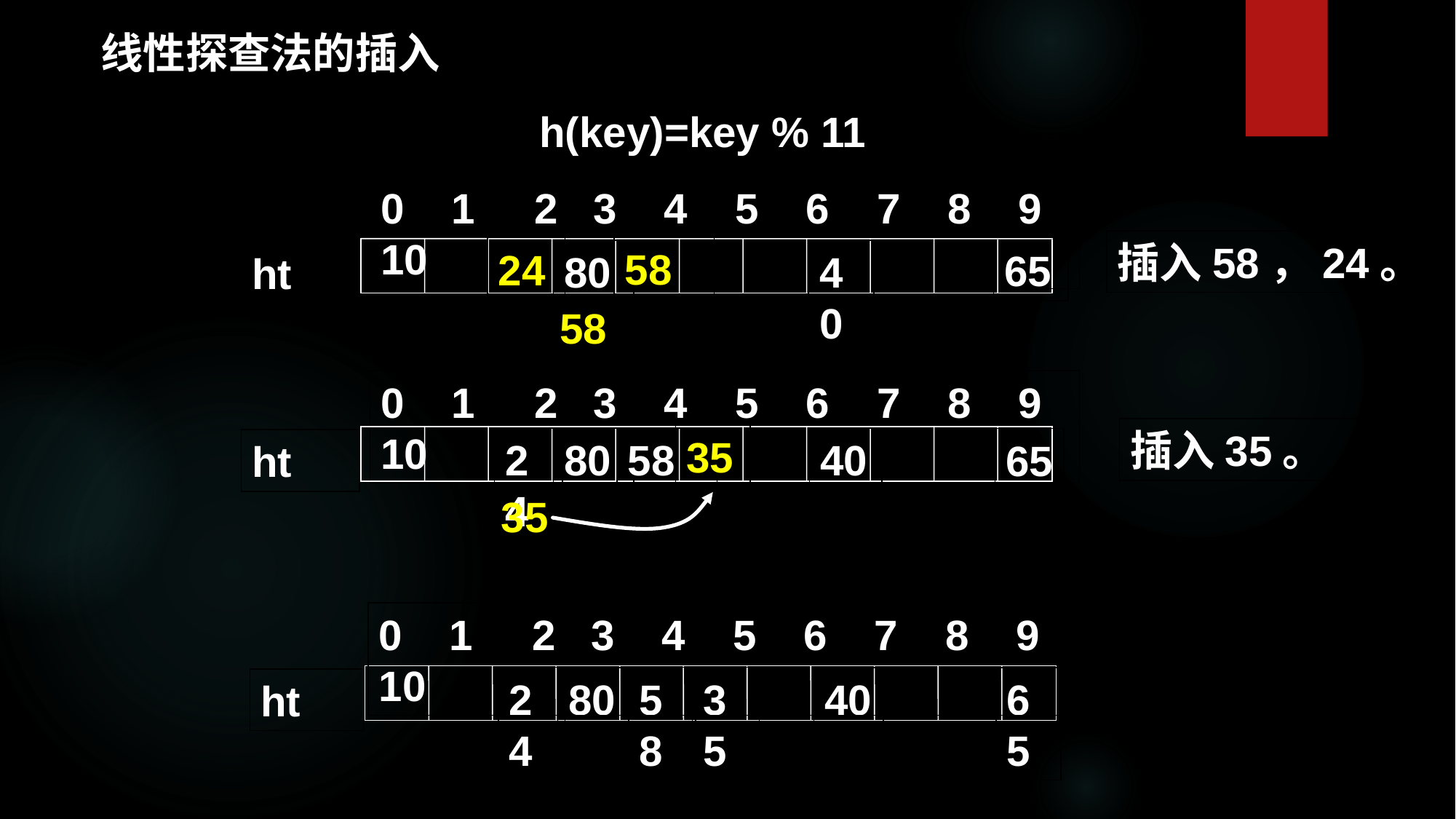

线性探查法的插入
h(key)=key % 11
0    1     2   3    4    5    6    7    8    9   10
插入58，24。
58
24

65
80
40
ht
58
0    1     2   3    4    5    6    7    8    9   10

24
80
58
40
65
ht
插入35。
35
35

0    1     2   3    4    5    6    7    8    9   10

24
80
58
35
40
65
ht